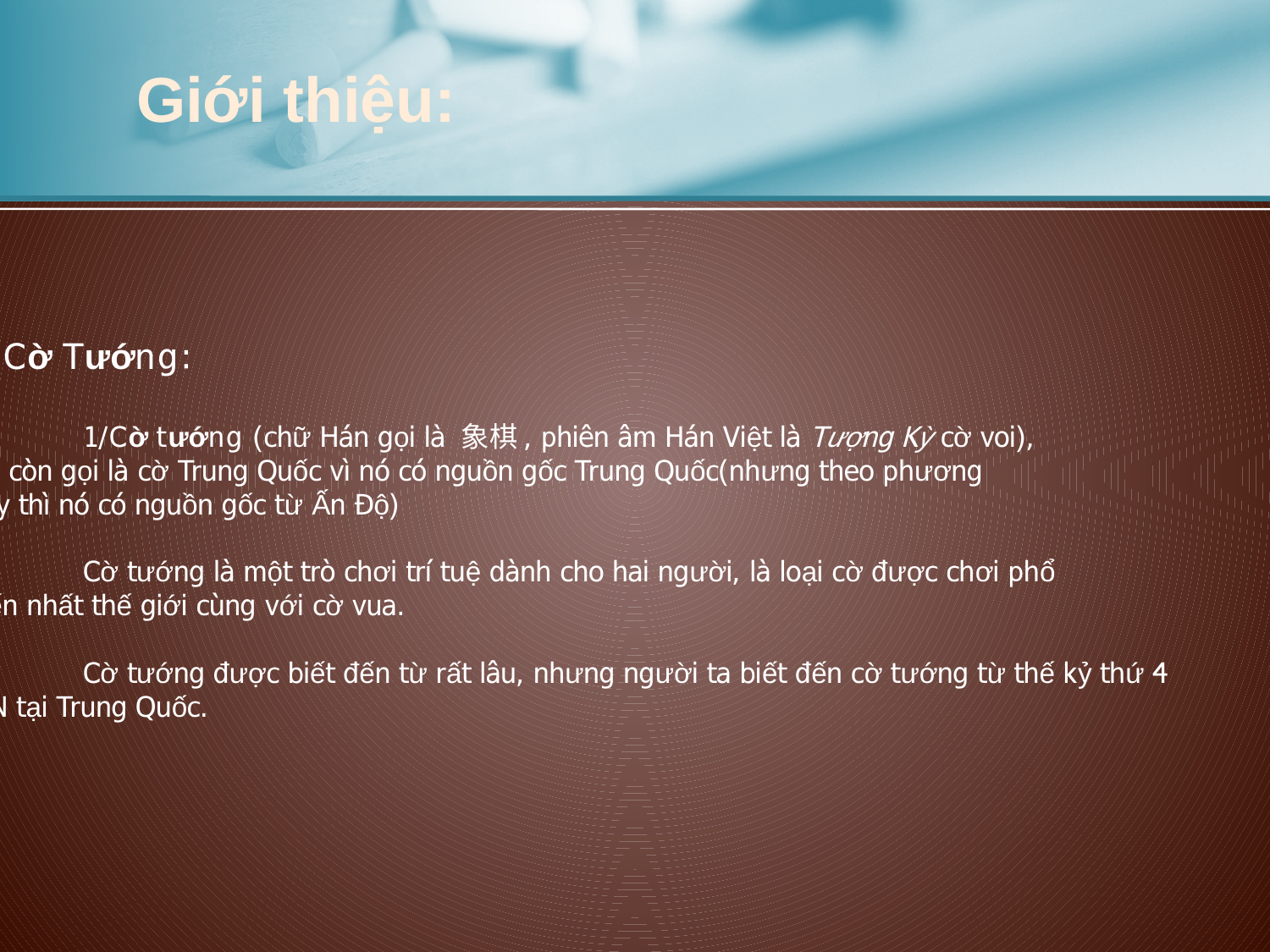

Giới thiệu:
I/ Cờ Tướng:

	1/Cờ tướng (chữ Hán gọi là 象棋, phiên âm Hán Việt là Tượng Kỳ cờ voi),
hay còn gọi là cờ Trung Quốc vì nó có nguồn gốc Trung Quốc(nhưng theo phương
 Tây thì nó có nguồn gốc từ Ấn Độ)

	Cờ tướng là một trò chơi trí tuệ dành cho hai người, là loại cờ được chơi phổ
 biến nhất thế giới cùng với cờ vua.

	Cờ tướng được biết đến từ rất lâu, nhưng người ta biết đến cờ tướng từ thế kỷ thứ 4
TCN tại Trung Quốc.